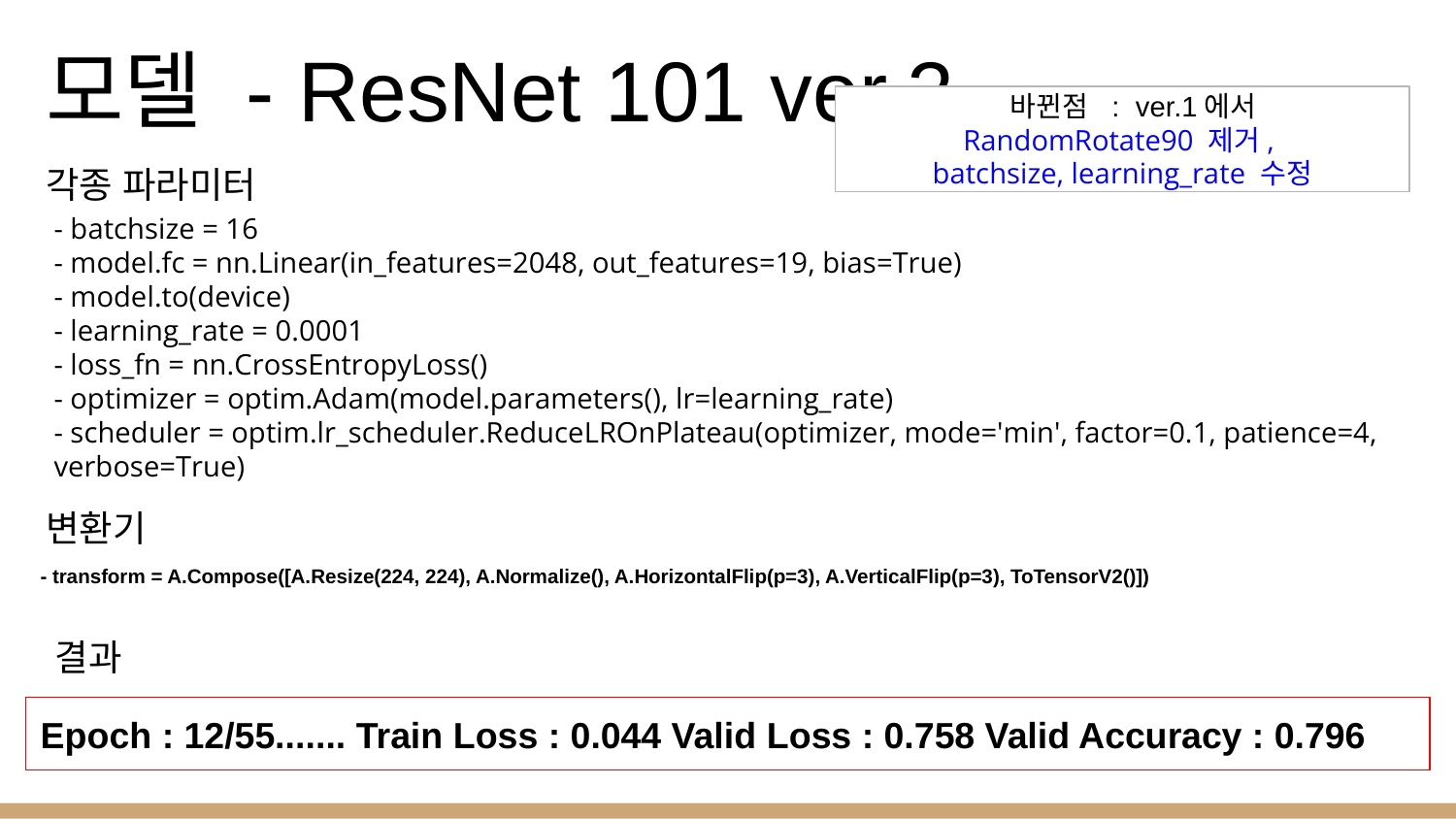

# 모델 - ResNet 101 ver.2
 바뀐점  :  ver.1에서
RandomRotate90 제거,
batchsize, learning_rate 수정
각종 파라미터
- batchsize = 16
- model.fc = nn.Linear(in_features=2048, out_features=19, bias=True)
- model.to(device)
- learning_rate = 0.0001
- loss_fn = nn.CrossEntropyLoss()
- optimizer = optim.Adam(model.parameters(), lr=learning_rate)
- scheduler = optim.lr_scheduler.ReduceLROnPlateau(optimizer, mode='min', factor=0.1, patience=4, verbose=True)

변환기
- transform = A.Compose([A.Resize(224, 224), A.Normalize(), A.HorizontalFlip(p=3), A.VerticalFlip(p=3), ToTensorV2()])
결과
Epoch : 12/55....... Train Loss : 0.044 Valid Loss : 0.758 Valid Accuracy : 0.796